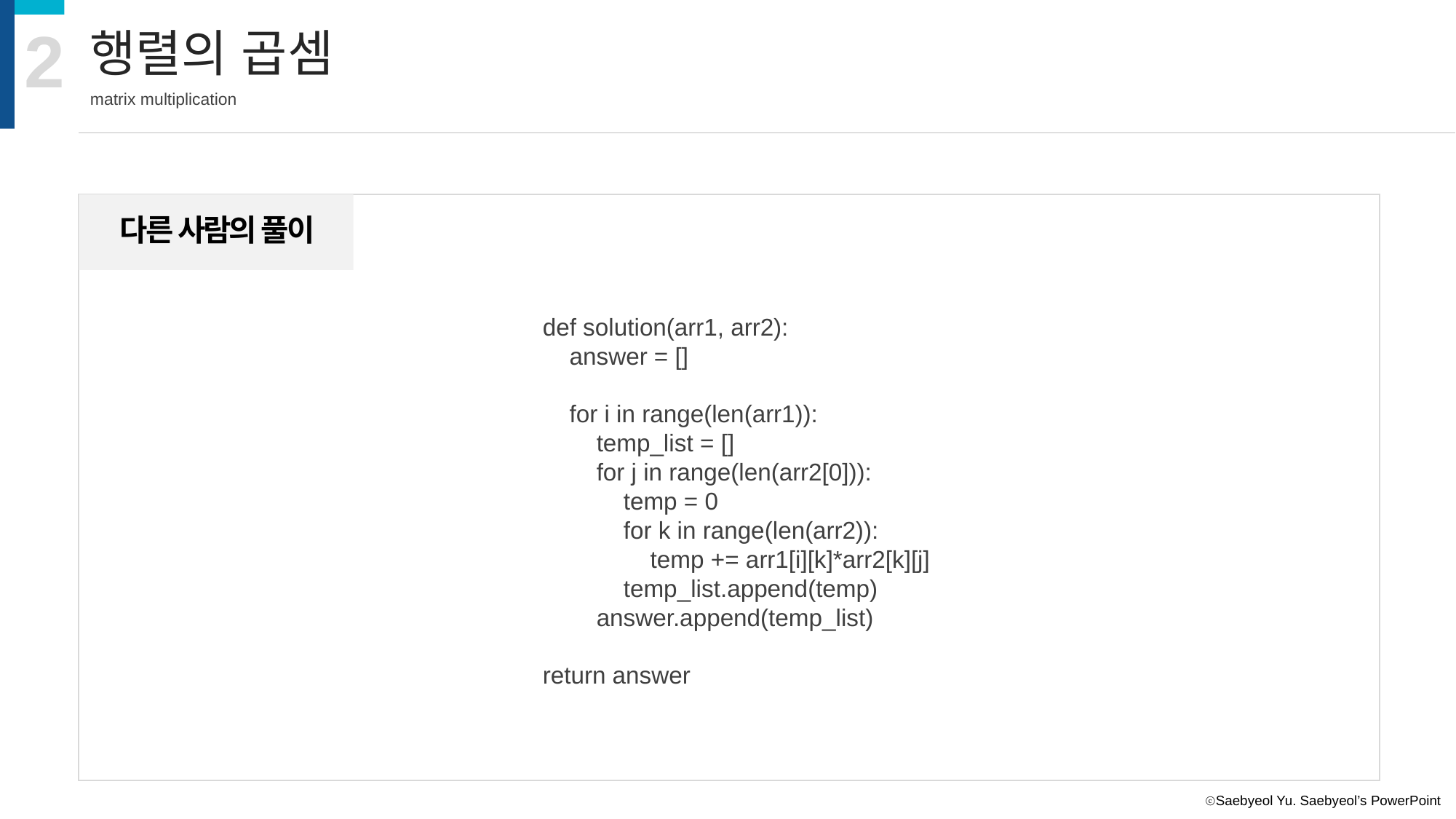

2
행렬의 곱셈
matrix multiplication

다른 사람의 풀이
def solution(arr1, arr2):
    answer = []

    for i in range(len(arr1)):
        temp_list = []
        for j in range(len(arr2[0])):
            temp = 0
            for k in range(len(arr2)):
                temp += arr1[i][k]*arr2[k][j]
            temp_list.append(temp)
        answer.append(temp_list)

return answer